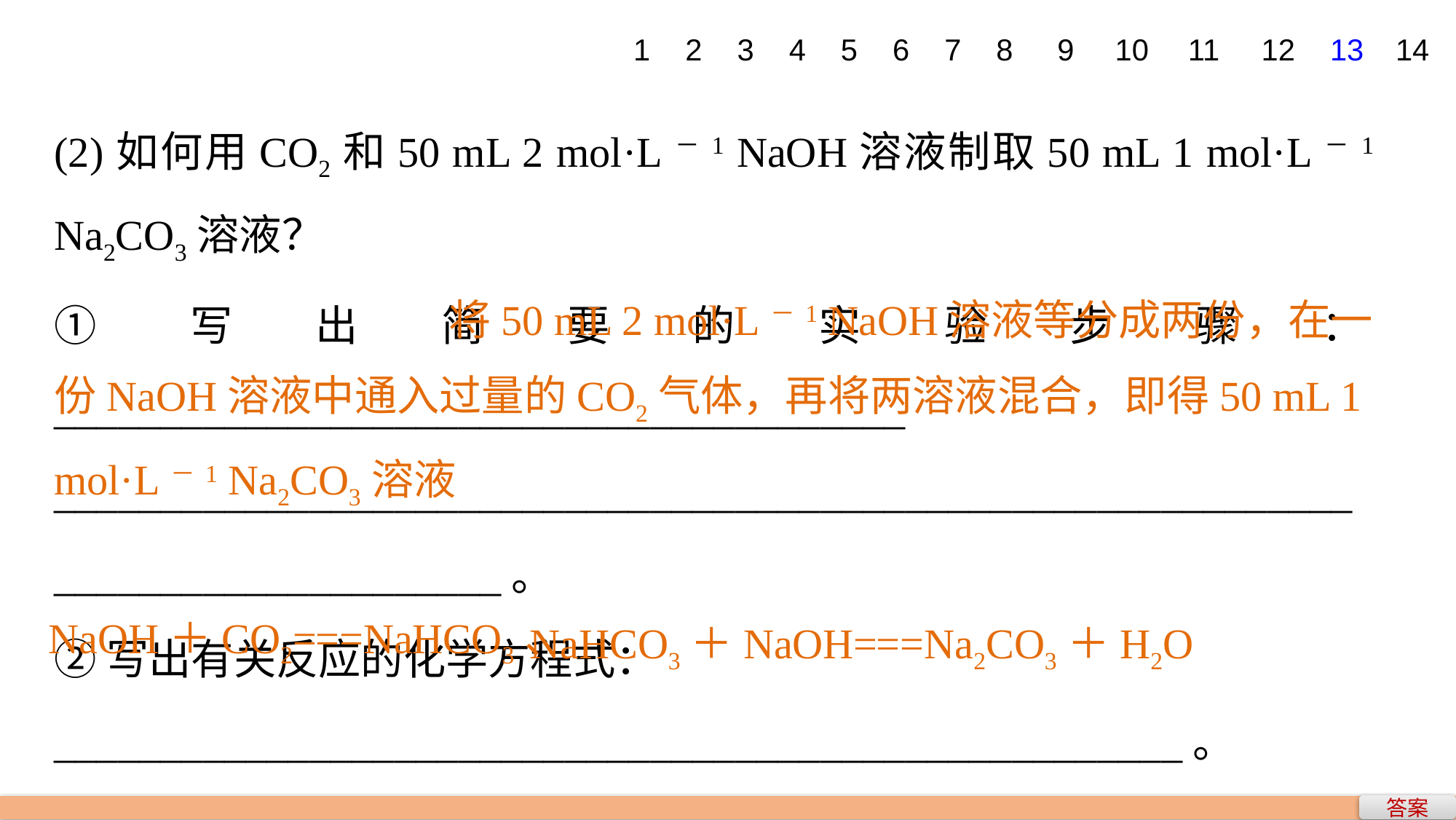

1
2
3
4
5
6
7
8
9
10
11
12
13
14
(2)如何用CO2和50 mL 2 mol·L－1 NaOH溶液制取50 mL 1 mol·L－1 Na2CO3溶液？
①写出简要的实验步骤：________________________________________
__________________________________________________________________________________。
②写出有关反应的化学方程式：
_____________________________________________________。
			      将50 mL 2 mol·L－1 NaOH溶液等分成两份，在一份NaOH溶液中通入过量的CO2气体，再将两溶液混合，即得50 mL 1 mol·L－1 Na2CO3溶液
NaOH＋CO2===NaHCO3、
NaHCO3＋NaOH===Na2CO3＋H2O
答案